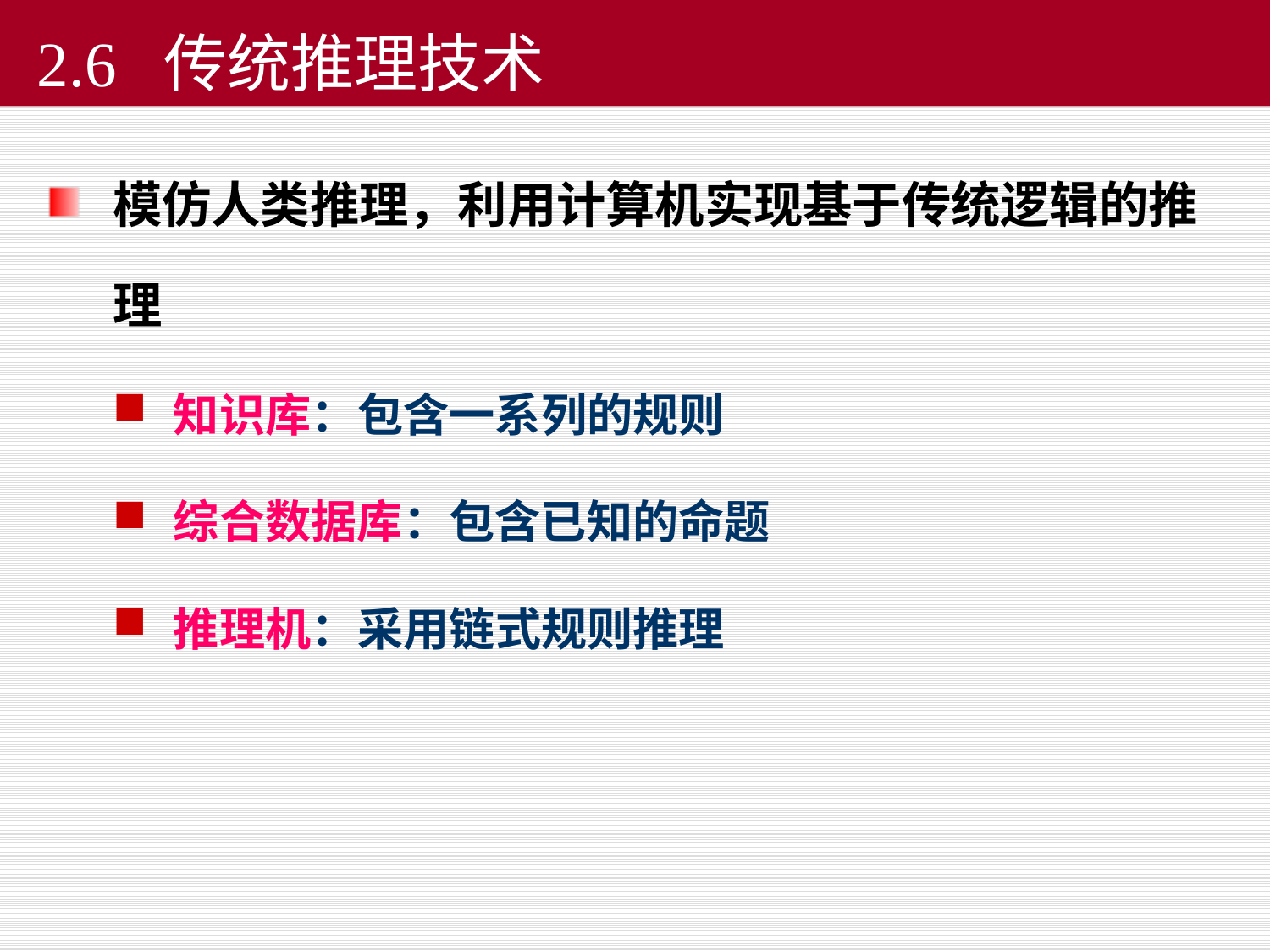

# 2.6  传统推理技术
模仿人类推理，利用计算机实现基于传统逻辑的推理
知识库：包含一系列的规则
综合数据库：包含已知的命题
推理机：采用链式规则推理